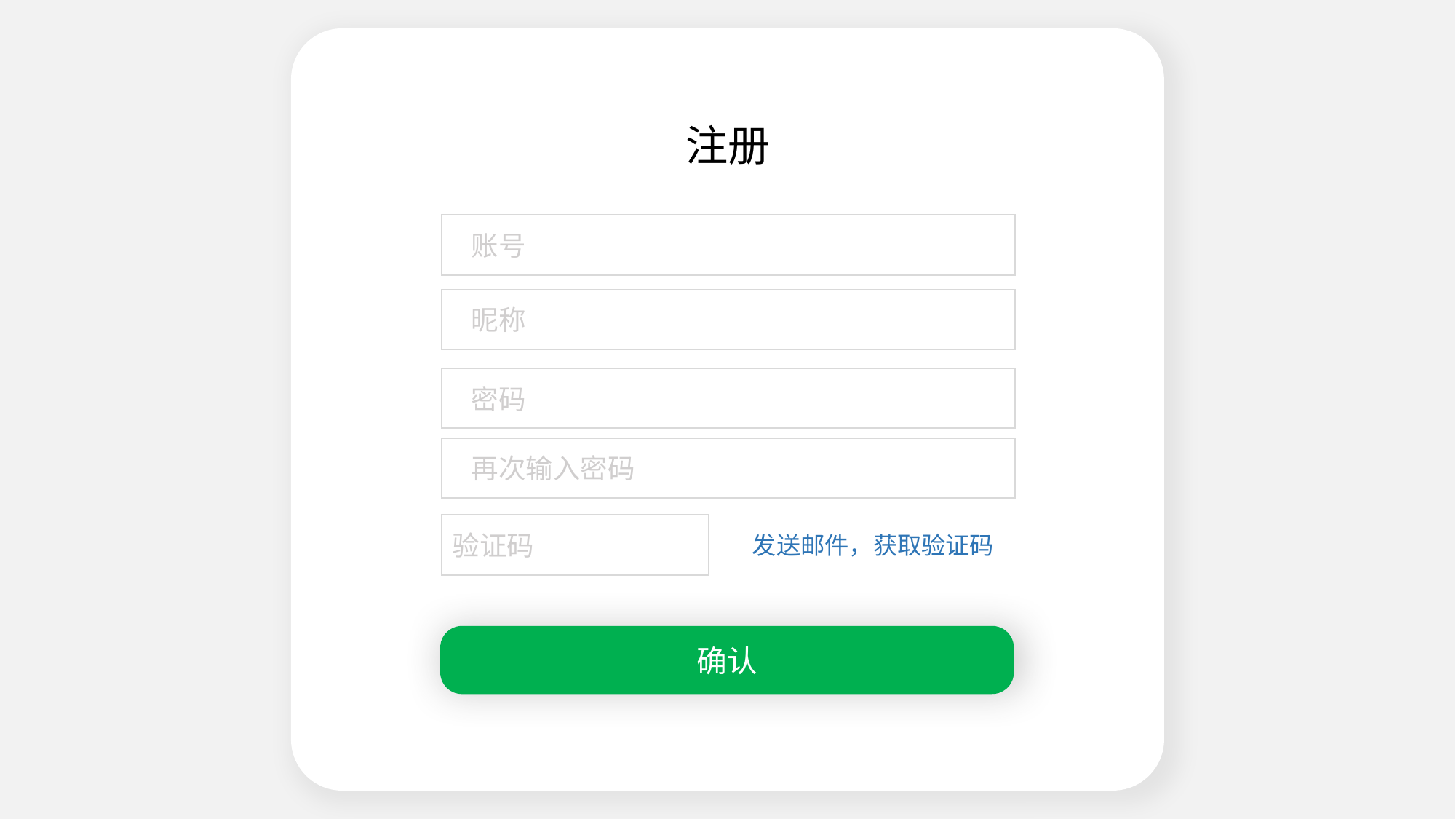

注册
  账号
  昵称
  密码
  再次输入密码
验证码
发送邮件，获取验证码
确认